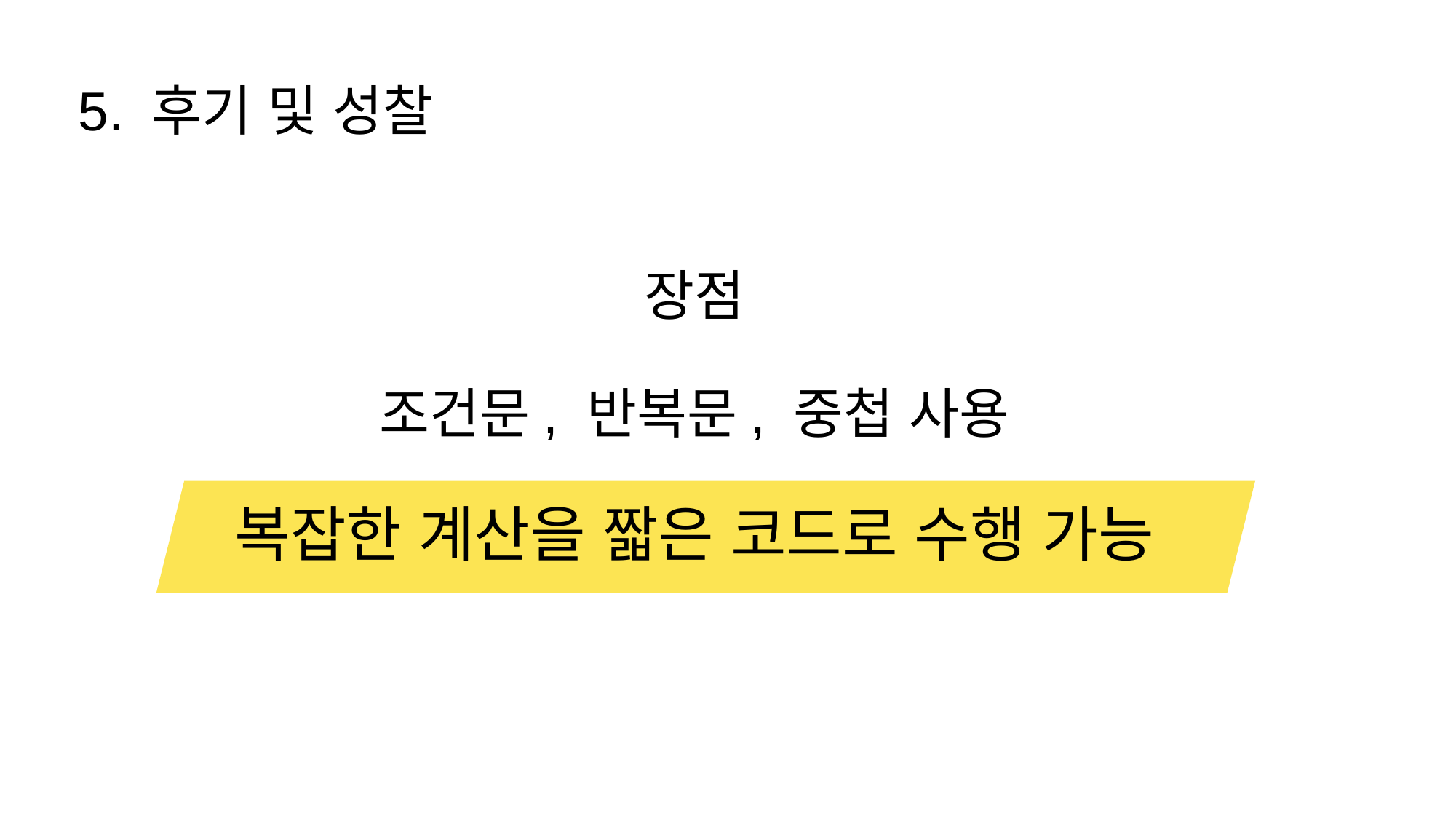

# 5. 후기 및 성찰
장점

조건문, 반복문, 중첩 사용

복잡한 계산을 짧은 코드로 수행 가능